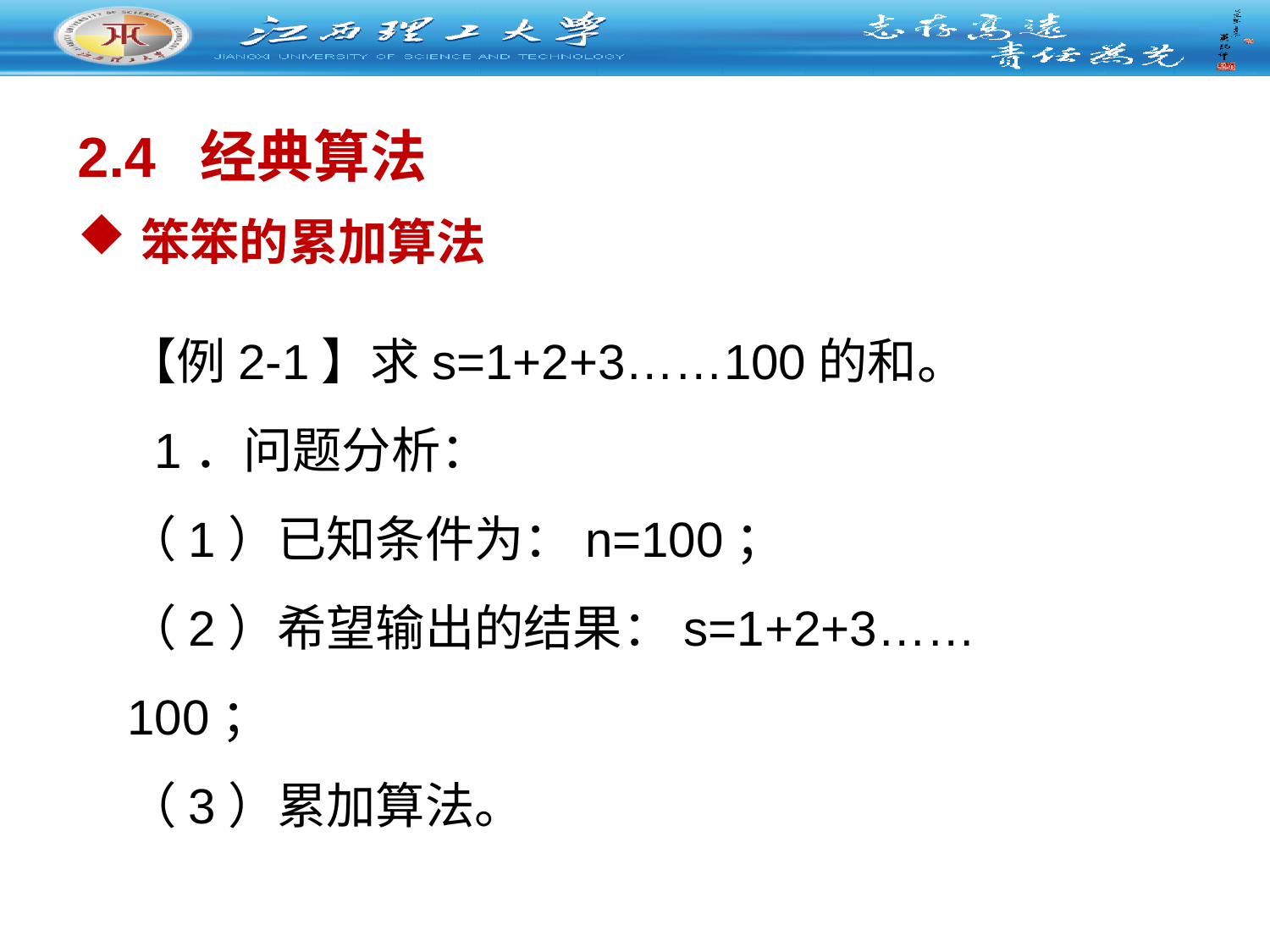

2.4  经典算法
笨笨的累加算法
【例2-1】求s=1+2+3……100的和。
  1．问题分析：
（1）已知条件为：n=100；
（2）希望输出的结果：s=1+2+3……100；
（3）累加算法。